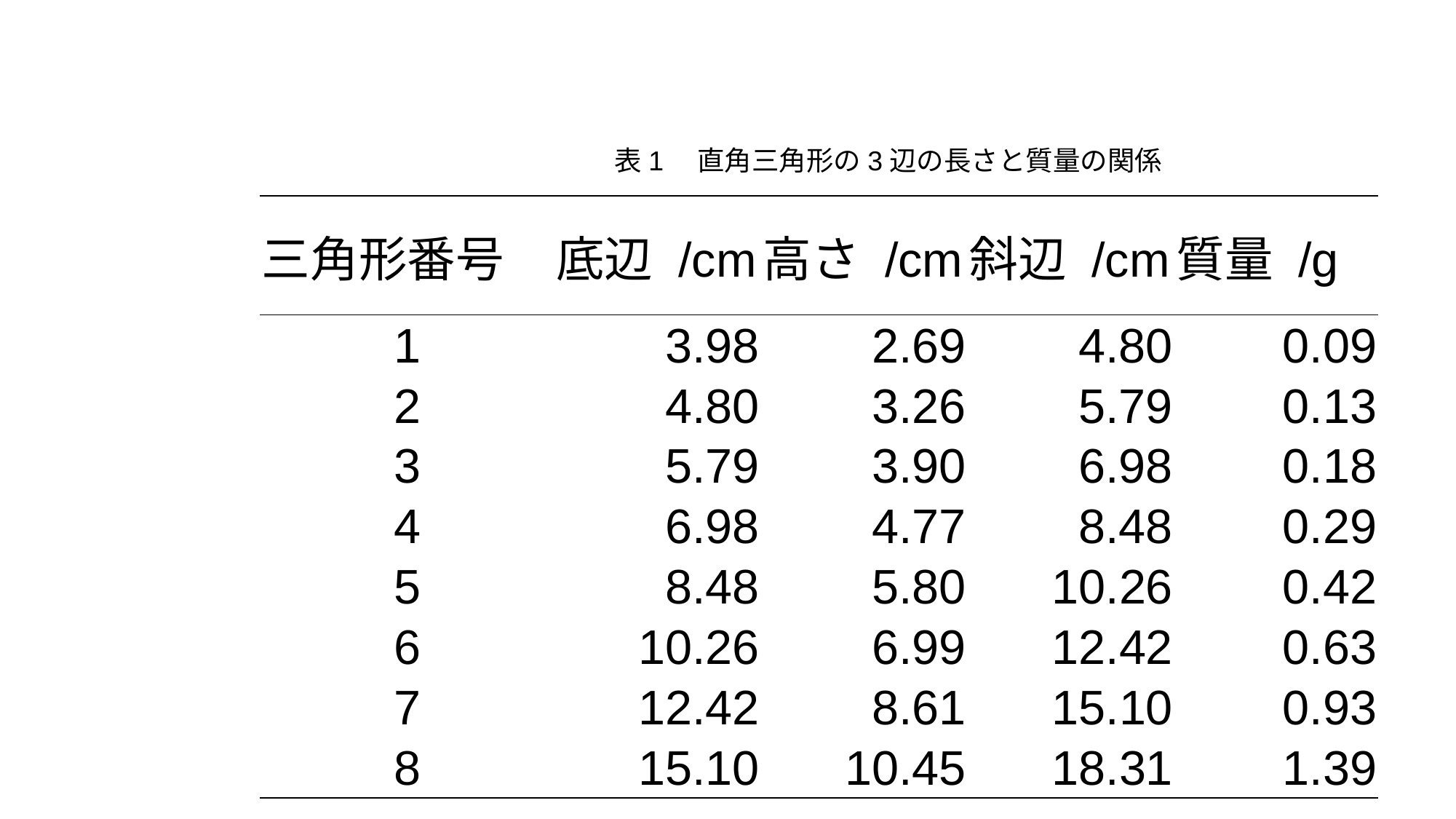

表1　直角三角形の3辺の長さと質量の関係
| 三角形番号 | 底辺 /cm | 高さ /cm | 斜辺 /cm | 質量 /g |
| --- | --- | --- | --- | --- |
| 1 | 3.98 | 2.69 | 4.80 | 0.09 |
| 2 | 4.80 | 3.26 | 5.79 | 0.13 |
| 3 | 5.79 | 3.90 | 6.98 | 0.18 |
| 4 | 6.98 | 4.77 | 8.48 | 0.29 |
| 5 | 8.48 | 5.80 | 10.26 | 0.42 |
| 6 | 10.26 | 6.99 | 12.42 | 0.63 |
| 7 | 12.42 | 8.61 | 15.10 | 0.93 |
| 8 | 15.10 | 10.45 | 18.31 | 1.39 |